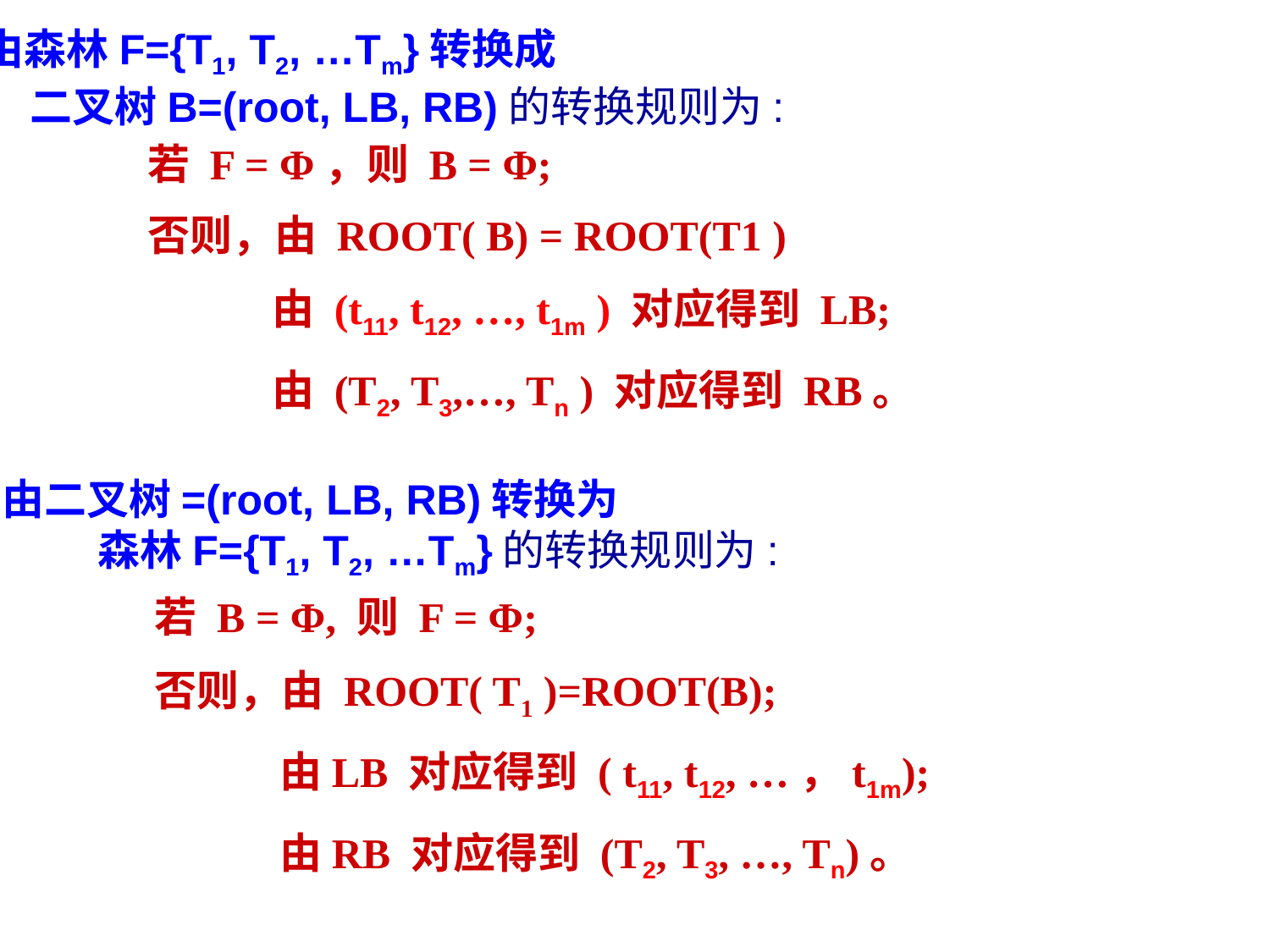

由森林F={T1, T2, …Tm}转换成
    二叉树B=(root, LB, RB)的转换规则为:
若 F = Φ，则 B = Φ;
否则，由 ROOT( B) = ROOT(T1 )
            由 (t11, t12, …, t1m ) 对应得到 LB;
            由 (T2, T3,…, Tn ) 对应得到 RB。
由二叉树=(root, LB, RB)转换为
         森林F={T1, T2, …Tm}的转换规则为:
若 B = Φ, 则 F = Φ;
否则，由 ROOT( T1 )=ROOT(B);
            由LB 对应得到 ( t11, t12, …，t1m);
            由RB 对应得到 (T2, T3, …, Tn)。